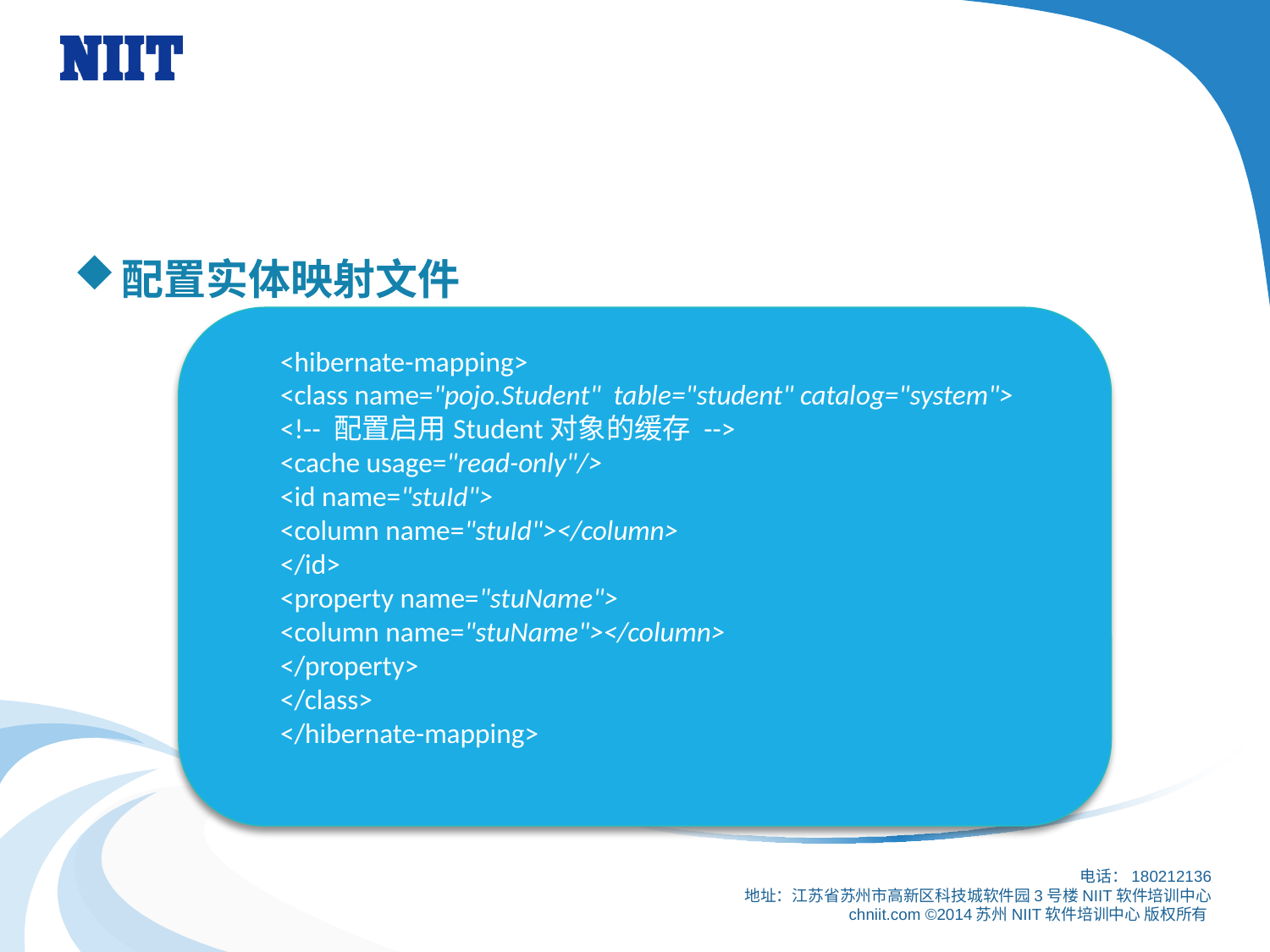

#
配置实体映射文件

<hibernate-mapping>
<class name="pojo.Student"  table="student" catalog="system">
<!-- 配置启用Student对象的缓存 -->
<cache usage="read-only"/>
<id name="stuId">
<column name="stuId"></column>
</id>
<property name="stuName">
<column name="stuName"></column>
</property>
</class>
</hibernate-mapping>